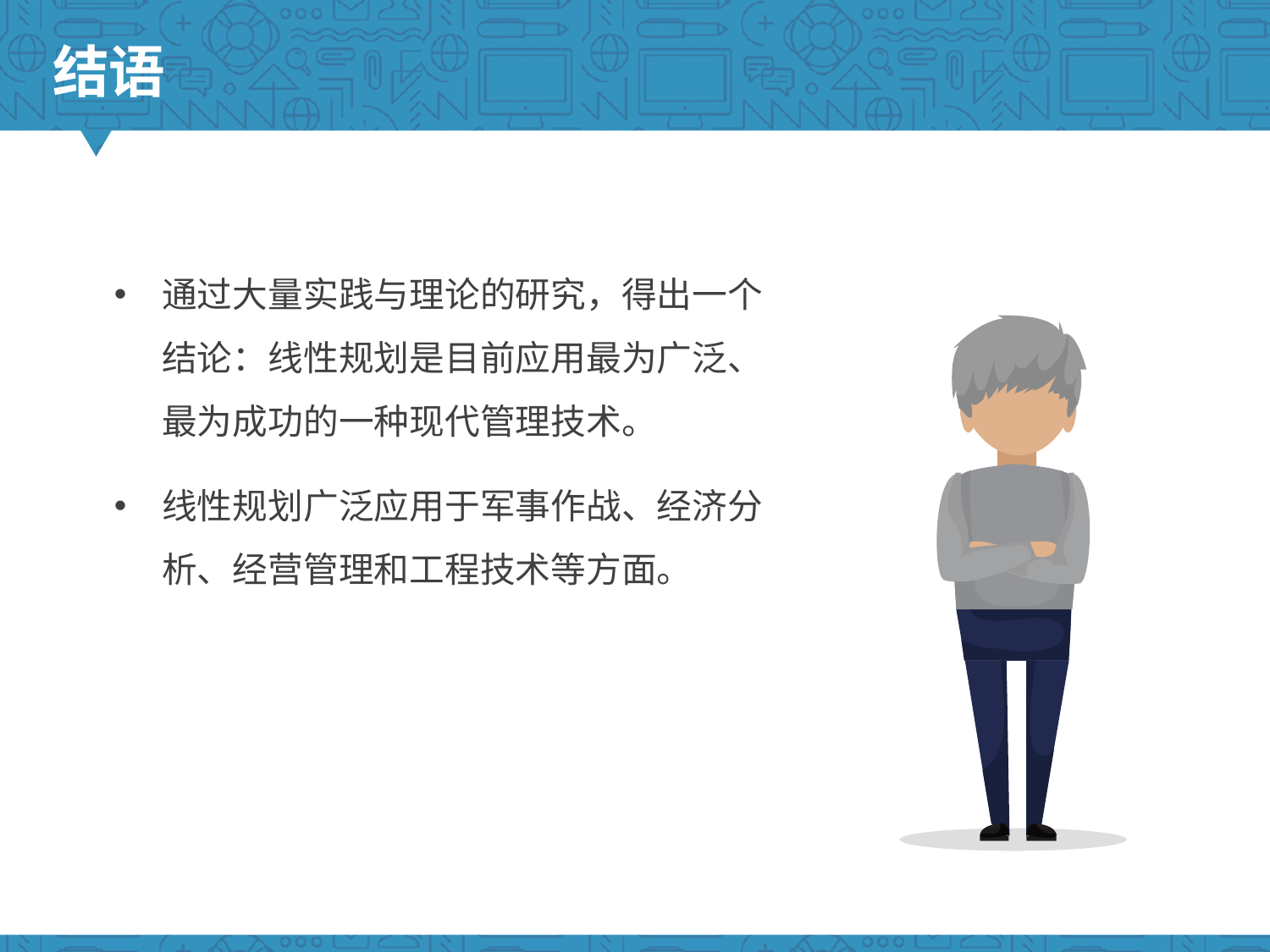

结语
19
通过大量实践与理论的研究，得出一个结论：线性规划是目前应用最为广泛、最为成功的一种现代管理技术。
线性规划广泛应用于军事作战、经济分析、经营管理和工程技术等方面。